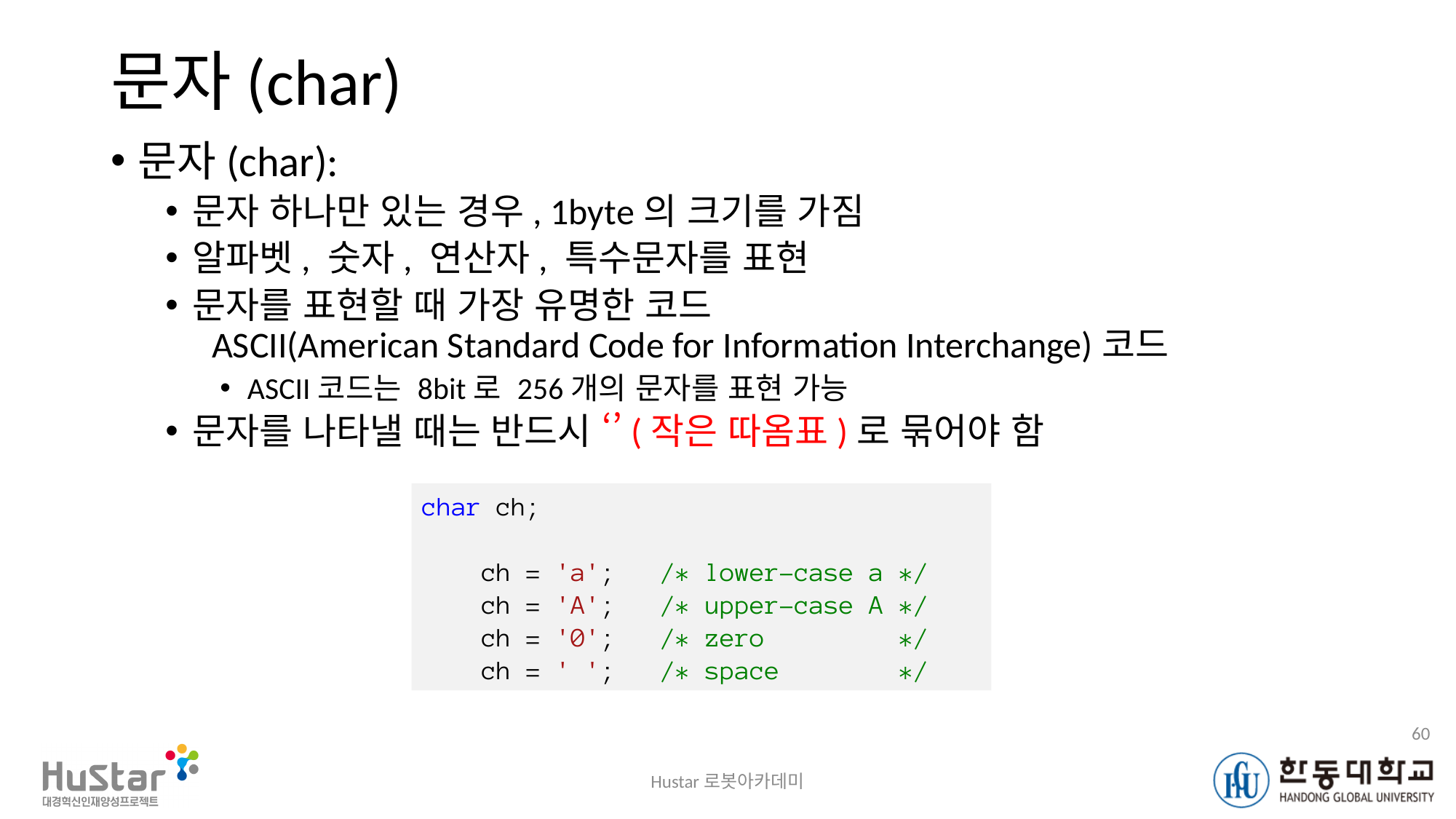

# 문자(char)
문자(char):
문자 하나만 있는 경우, 1byte의 크기를 가짐
알파벳, 숫자, 연산자, 특수문자를 표현
문자를 표현할 때 가장 유명한 코드
 ASCII(American Standard Code for Information Interchange)코드
ASCII코드는 8bit로 256개의 문자를 표현 가능
문자를 나타낼 때는 반드시 ‘’(작은 따옴표)로 묶어야 함

char ch;

    ch = 'a';   /* lower-case a */
    ch = 'A';   /* upper-case A */
    ch = '0';   /* zero         */
    ch = ' ';   /* space        */
60
Hustar로봇아카데미